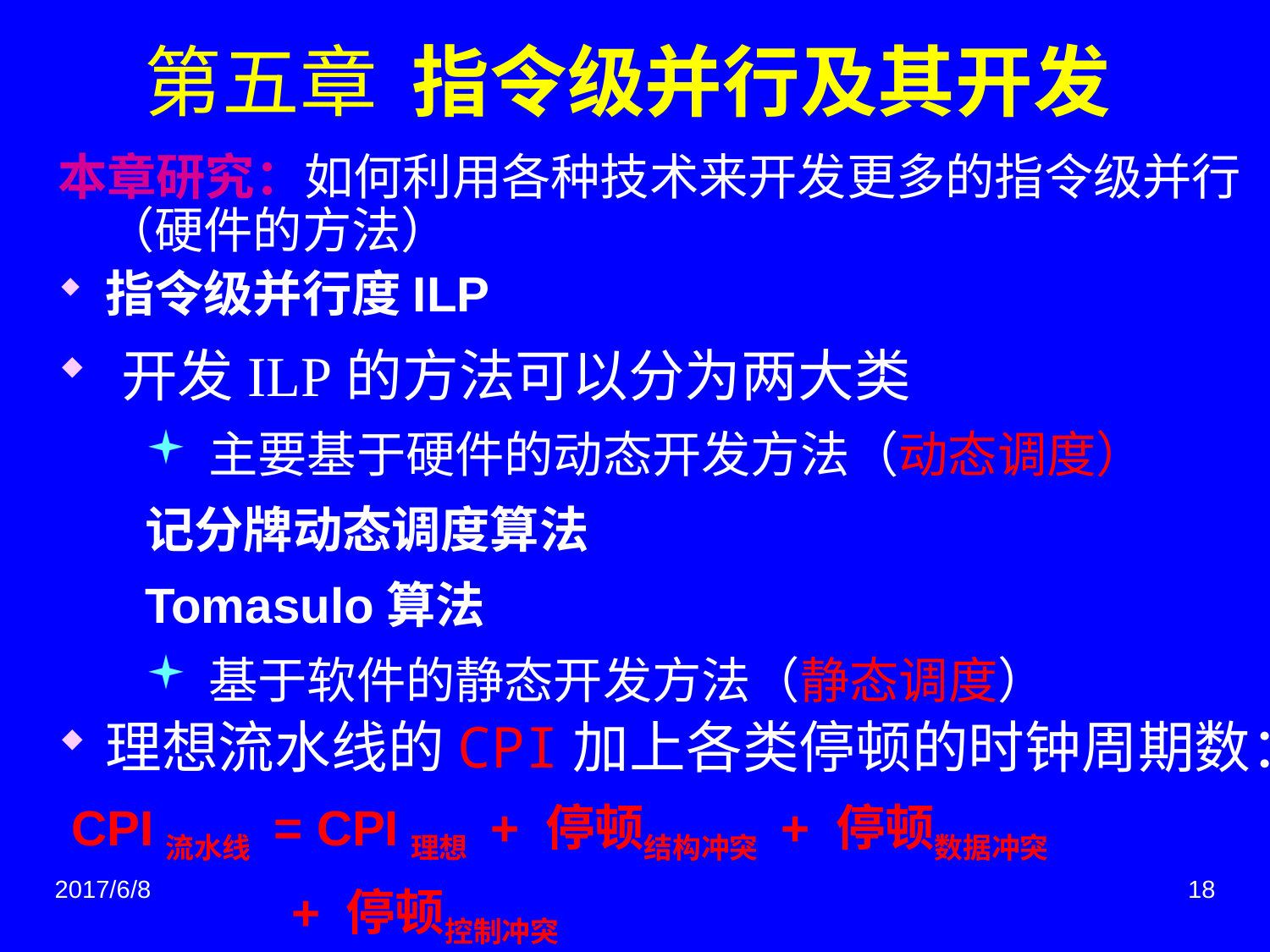

# 第五章  指令级并行及其开发
本章研究：如何利用各种技术来开发更多的指令级并行 （硬件的方法）
指令级并行度ILP
开发ILP的方法可以分为两大类
主要基于硬件的动态开发方法（动态调度）
记分牌动态调度算法
Tomasulo算法
基于软件的静态开发方法（静态调度）
理想流水线的CPI加上各类停顿的时钟周期数：
 CPI流水线 = CPI理想 + 停顿结构冲突 + 停顿数据冲突
                 + 停顿控制冲突

2017/6/8
18